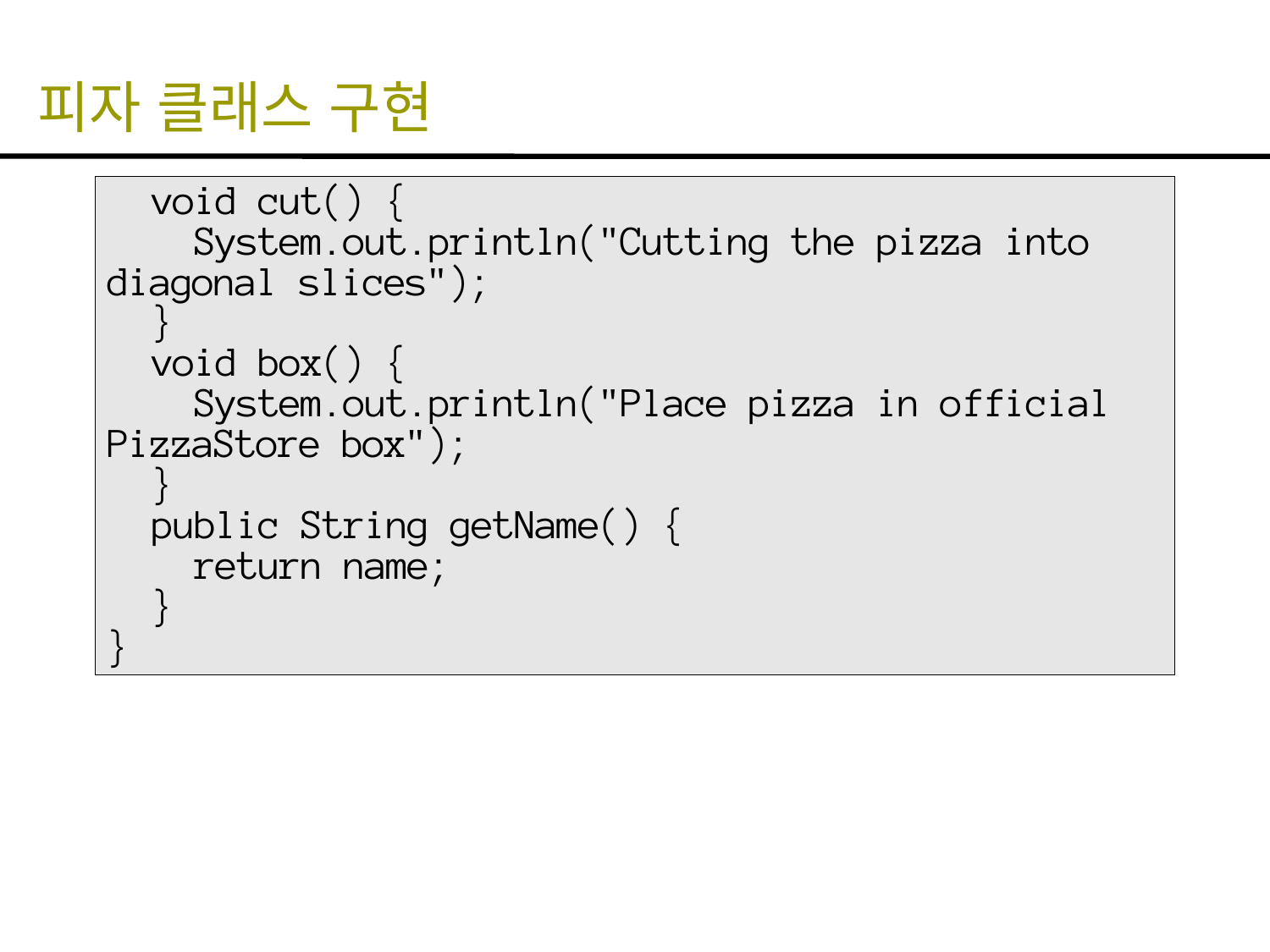

# 피자 클래스 구현

  void cut() {
    System.out.println("Cutting the pizza into diagonal slices");
  }
  void box() {
    System.out.println("Place pizza in official PizzaStore box");
  }
  public String getName() {
    return name;
  }
}